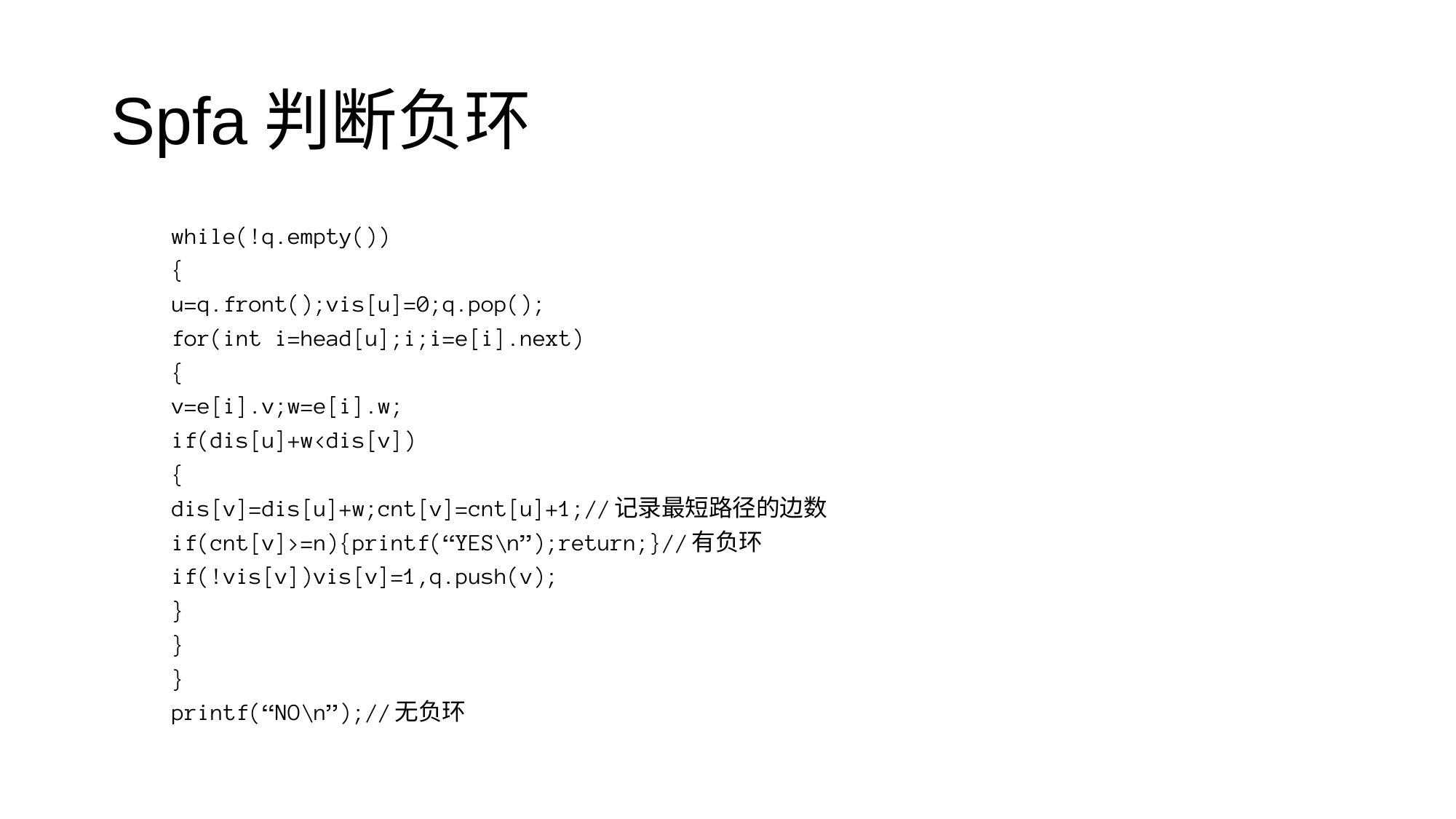

# Spfa判断负环
	while(!q.empty())
	{
		u=q.front();vis[u]=0;q.pop();
		for(int i=head[u];i;i=e[i].next)
		{
			v=e[i].v;w=e[i].w;
			if(dis[u]+w<dis[v])
			{
				dis[v]=dis[u]+w;cnt[v]=cnt[u]+1;//记录最短路径的边数
				if(cnt[v]>=n){printf(“YES\n”);return;}//有负环
				if(!vis[v])vis[v]=1,q.push(v);
			}
		}
	}
	printf(“NO\n”);//无负环